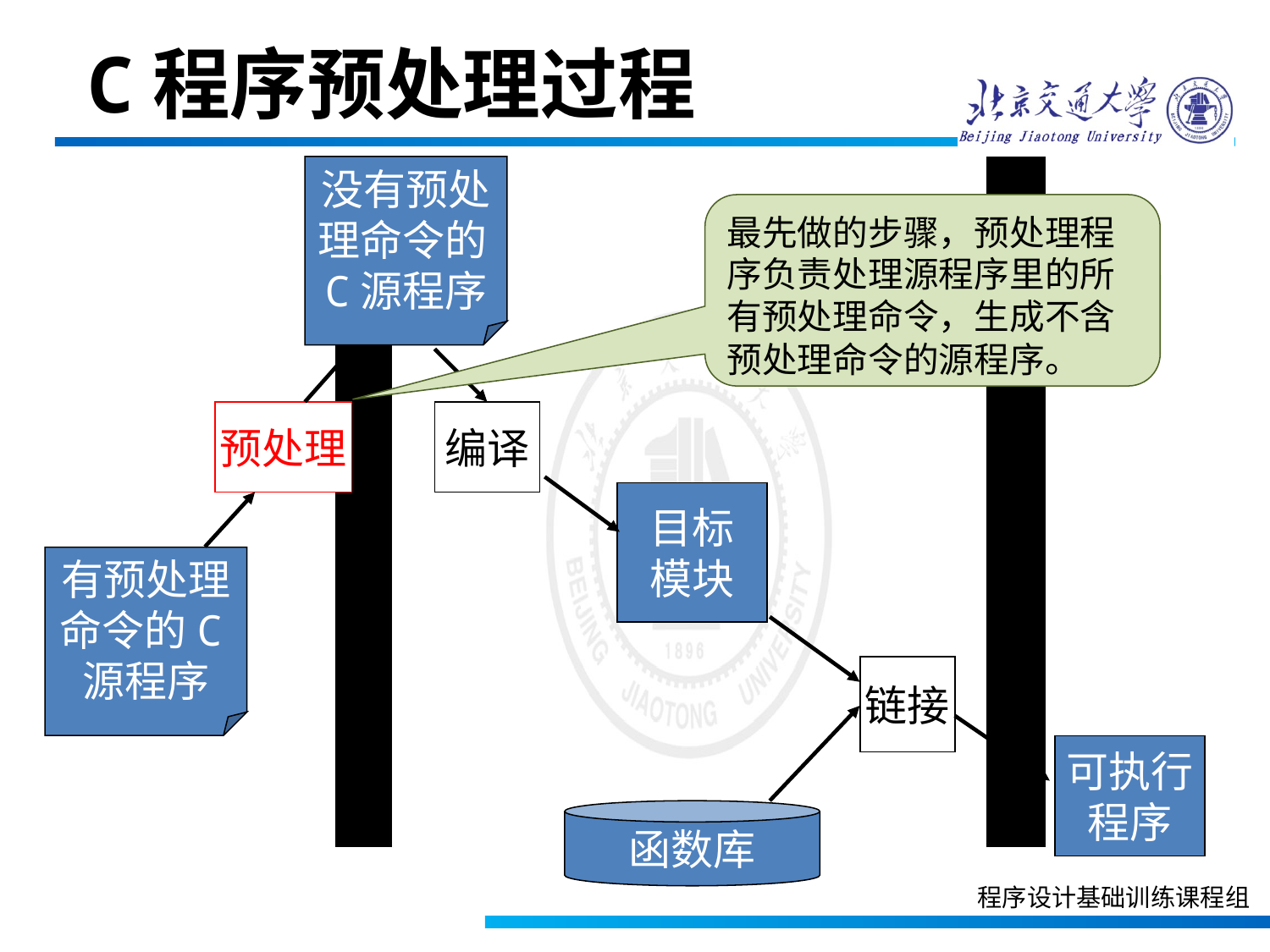

C程序预处理过程
没有预处理命令的C源程序
最先做的步骤，预处理程序负责处理源程序里的所有预处理命令，生成不含预处理命令的源程序。

预处理
编译

目标
模块

有预处理命令的C源程序

链接

可执行
程序
函数库
程序设计基础训练课程组